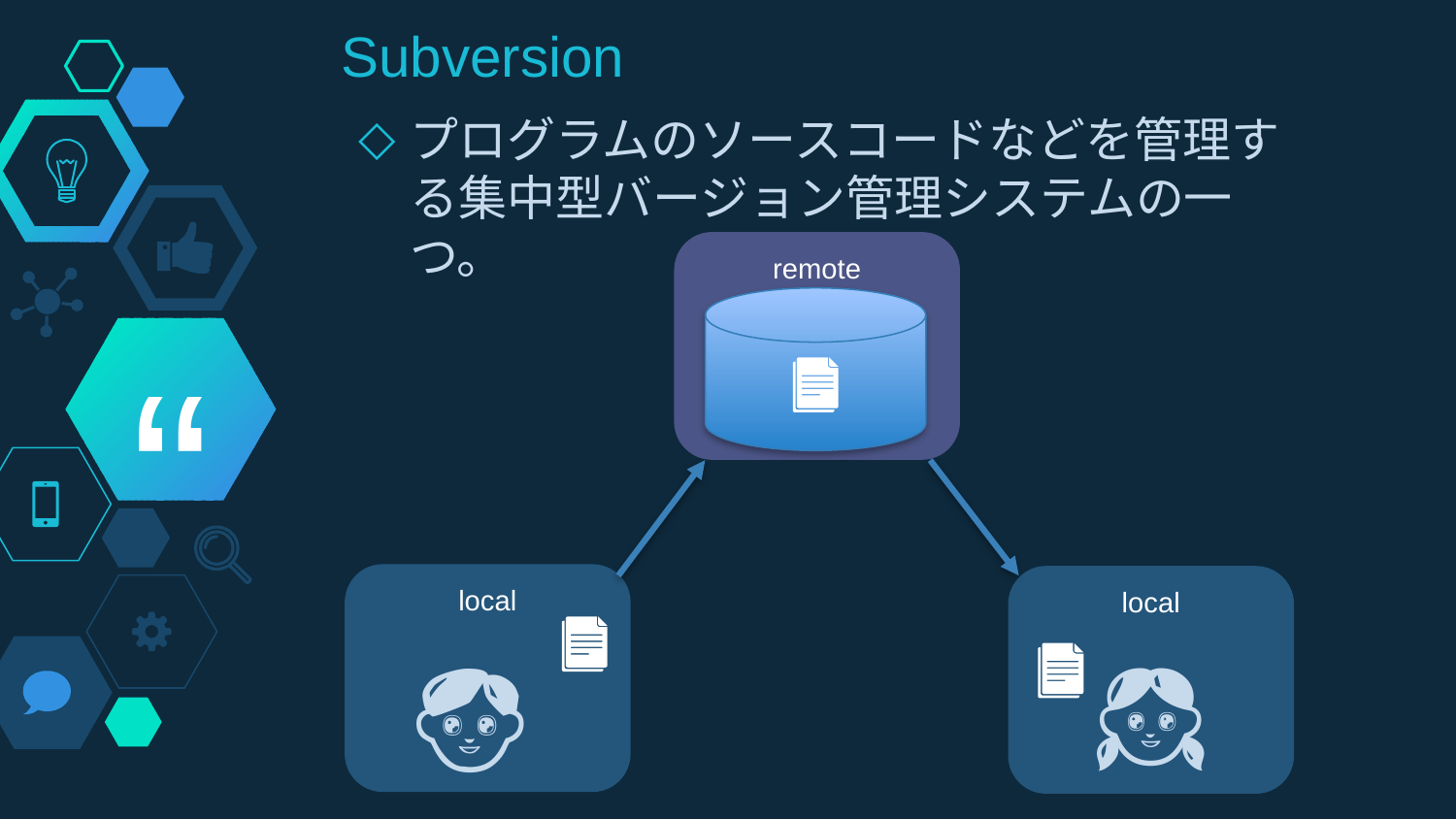

Subversion
プログラムのソースコードなどを管理する集中型バージョン管理システムの一つ。

remote

local
local

👦
👧